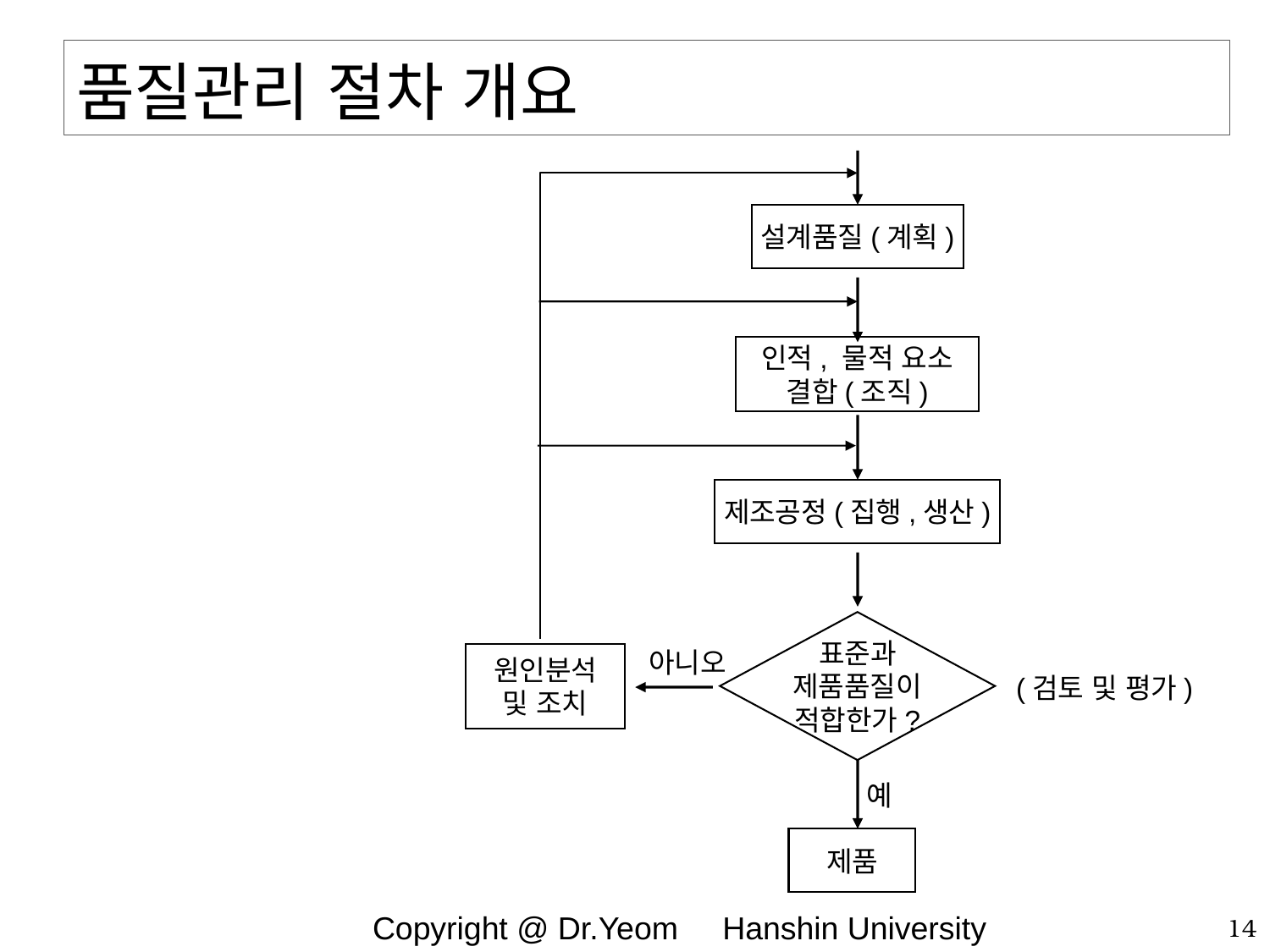

# 품질관리 절차 개요

설계품질(계획)

인적, 물적 요소
결합(조직)

제조공정(집행,생산)

표준과
제품품질이
적합한가?
아니오
원인분석
및 조치

(검토 및 평가)

예
제품
14